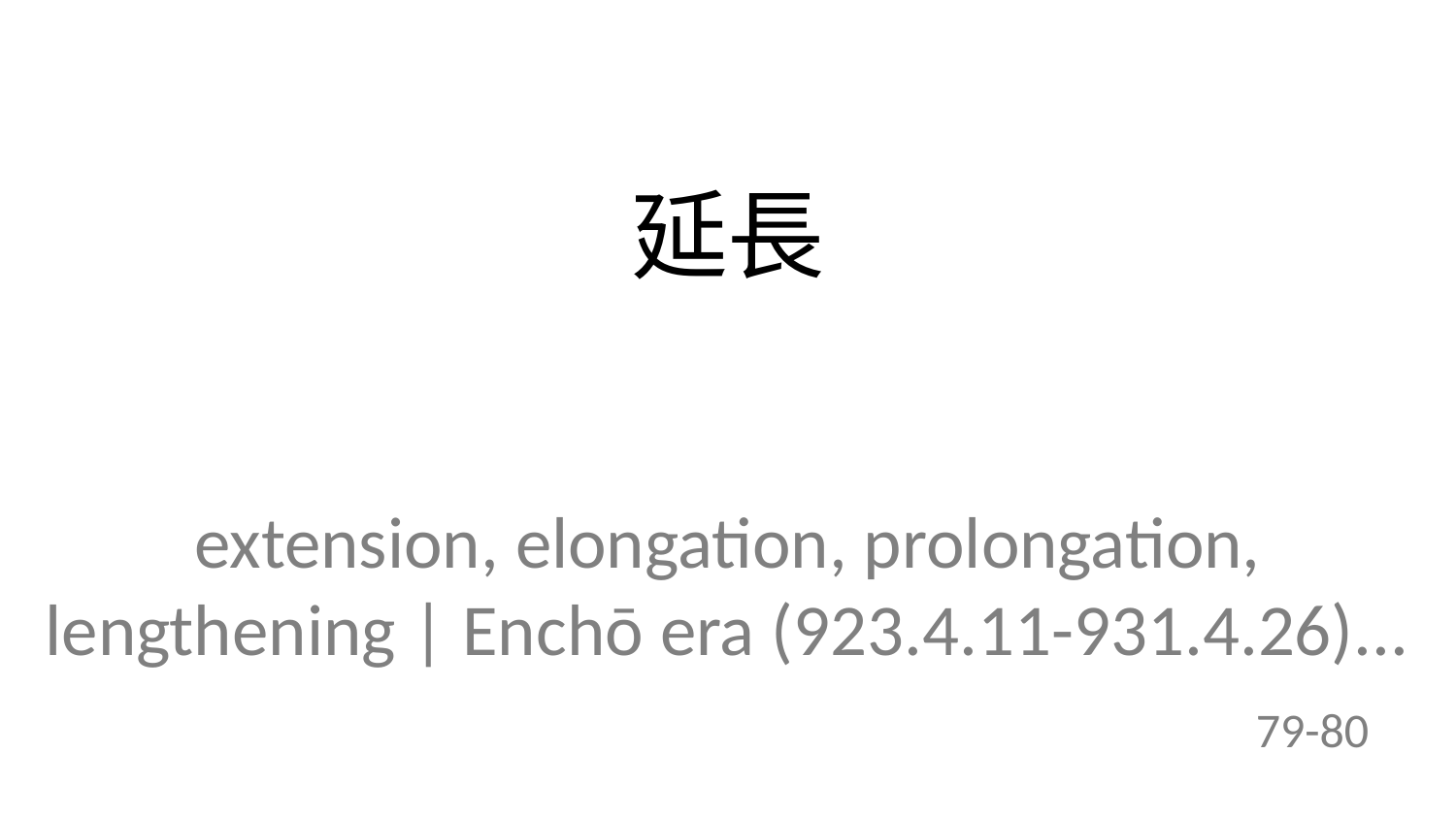

延長

extension, elongation, prolongation, lengthening | Enchō era (923.4.11-931.4.26)...
79-80